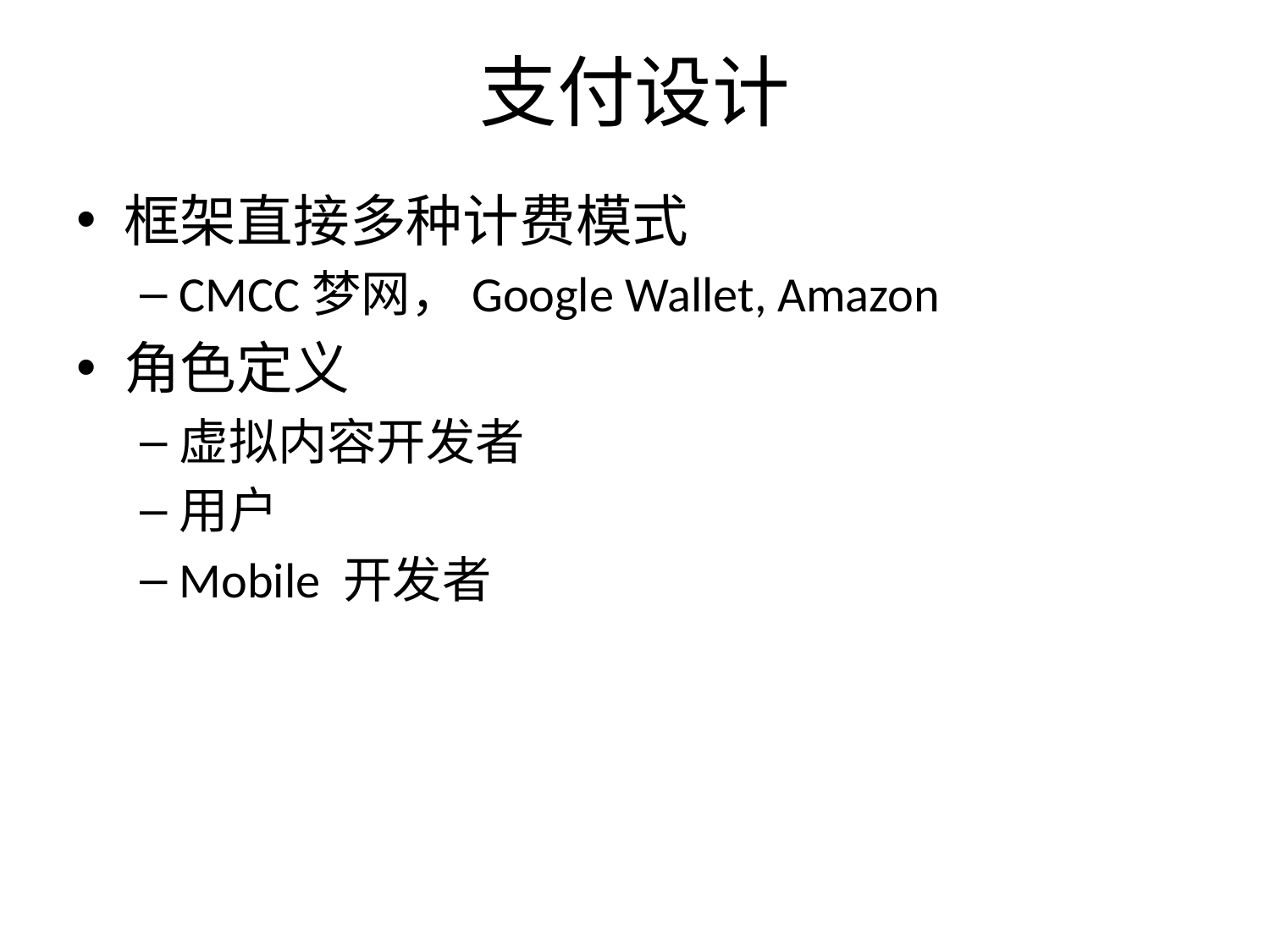

# 支付设计
框架直接多种计费模式
CMCC梦网，Google Wallet, Amazon
角色定义
虚拟内容开发者
用户
Mobile 开发者